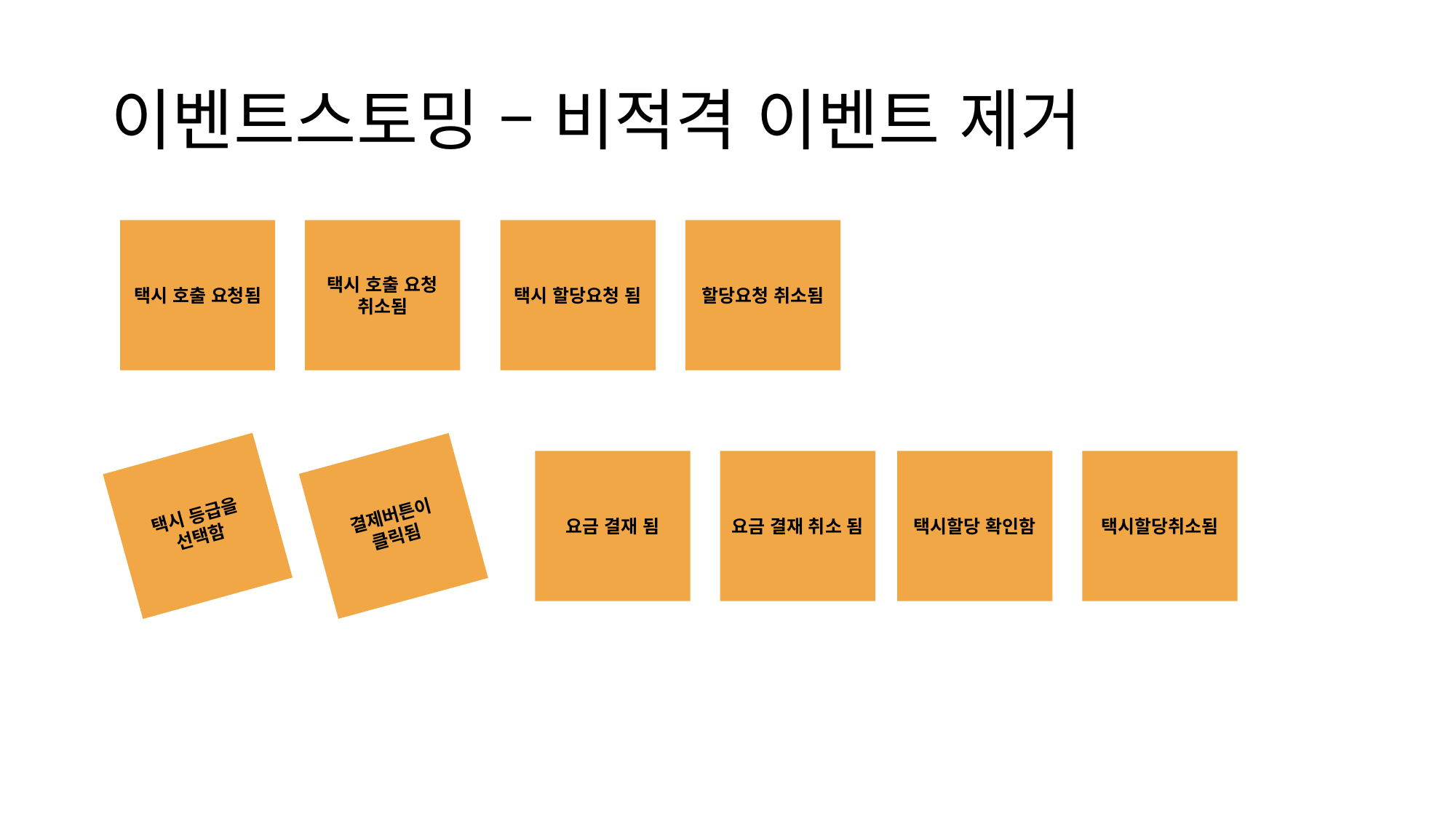

# 이벤트스토밍 – 비적격 이벤트 제거
택시 호출 요청됨
택시 호출 요청 취소됨
택시 할당요청 됨
할당요청 취소됨
택시 등급을 선택함
결제버튼이 클릭됨
요금 결재 됨
요금 결재 취소 됨
택시할당 확인함
택시할당취소됨